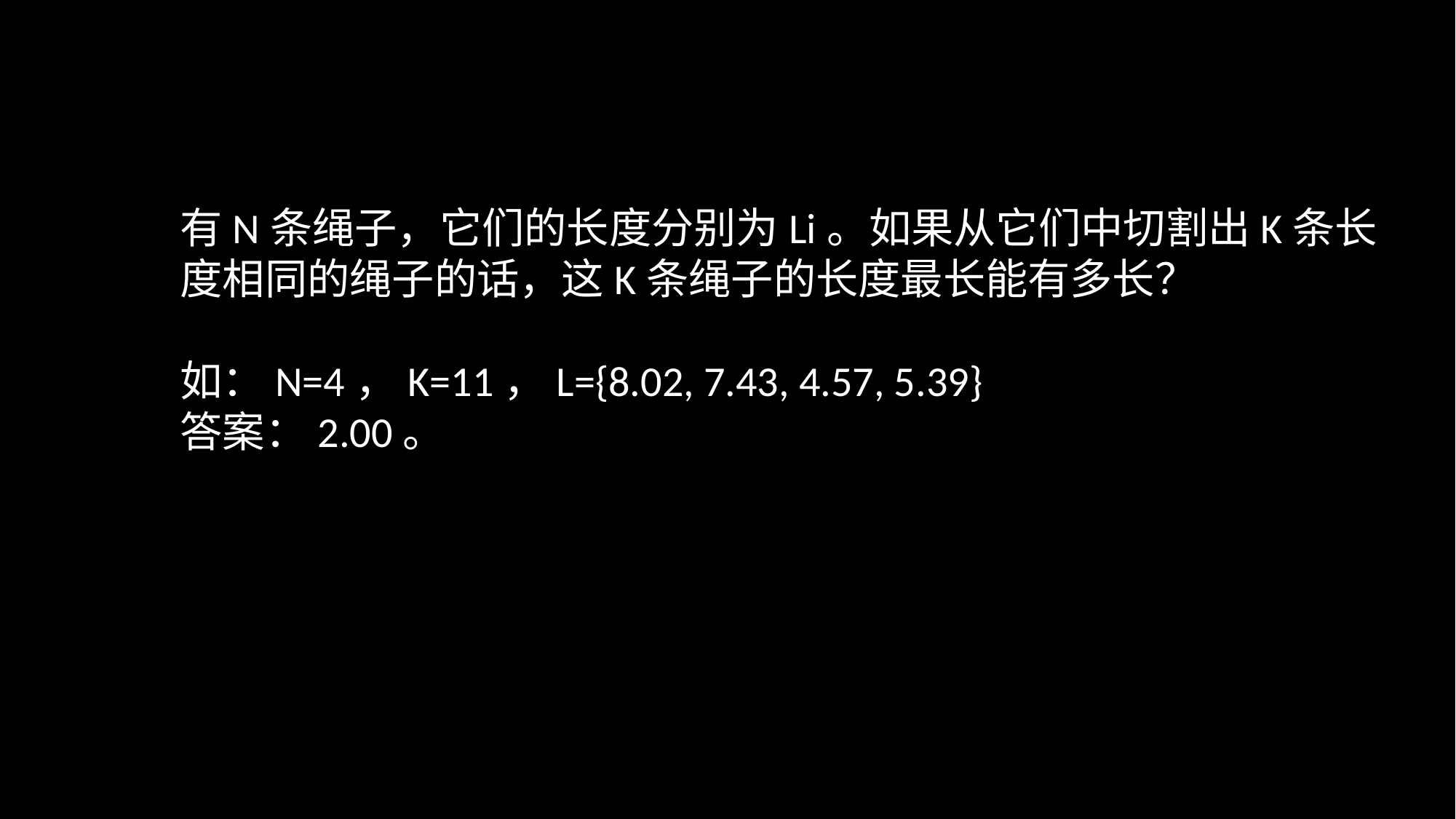

有N条绳子，它们的长度分别为Li。如果从它们中切割出K条长度相同的绳子的话，这K条绳子的长度最长能有多长？

如：N=4，K=11，L={8.02, 7.43, 4.57, 5.39}
答案：2.00。